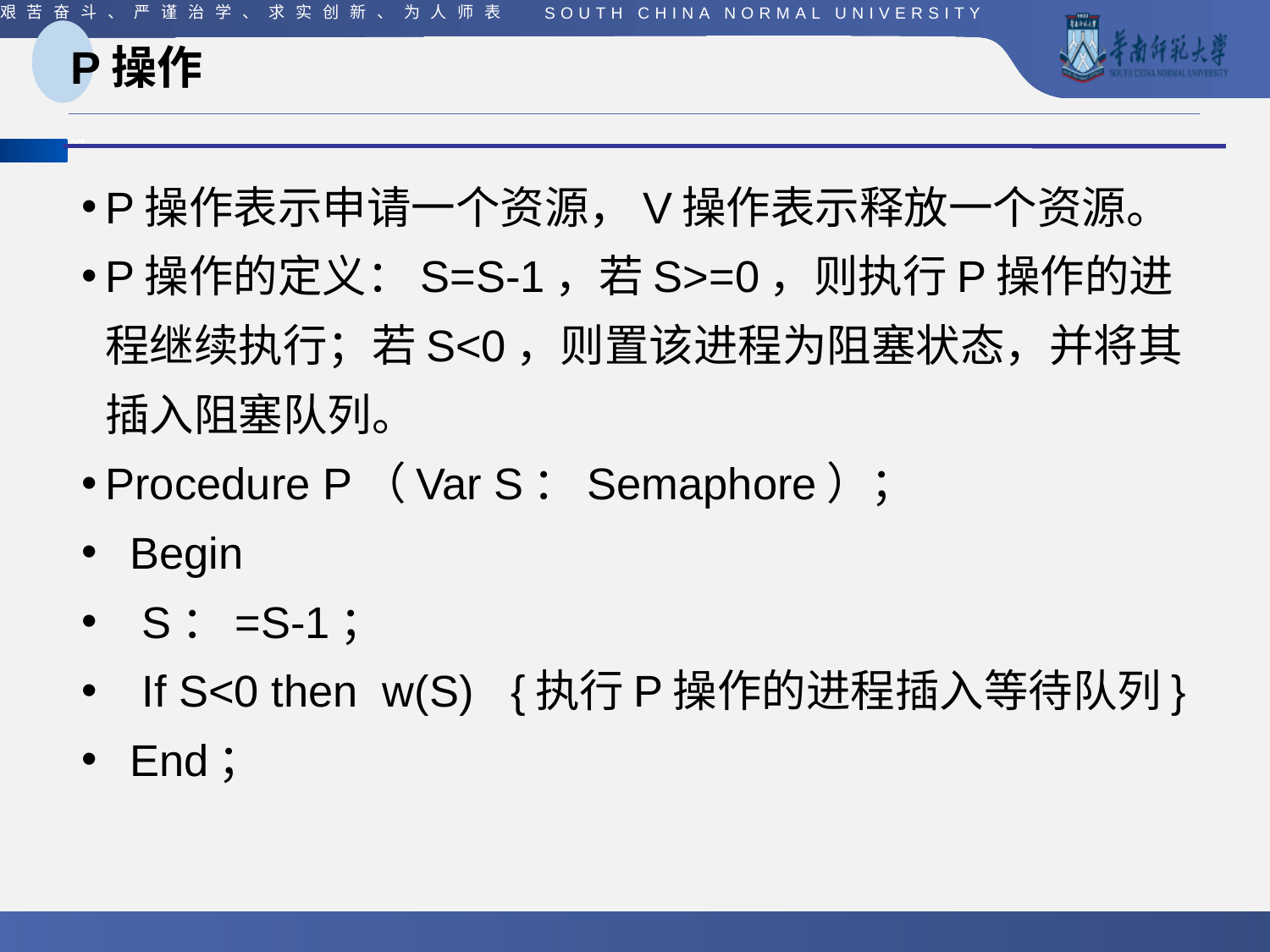

# P操作
P操作表示申请一个资源，V操作表示释放一个资源。
P操作的定义：S=S-1，若S>=0，则执行P操作的进程继续执行；若S<0，则置该进程为阻塞状态，并将其插入阻塞队列。
Procedure P（Var S：Semaphore）；
  Begin
   S：=S-1；
   If S<0 then  w(S)   {执行P操作的进程插入等待队列}
  End；

37